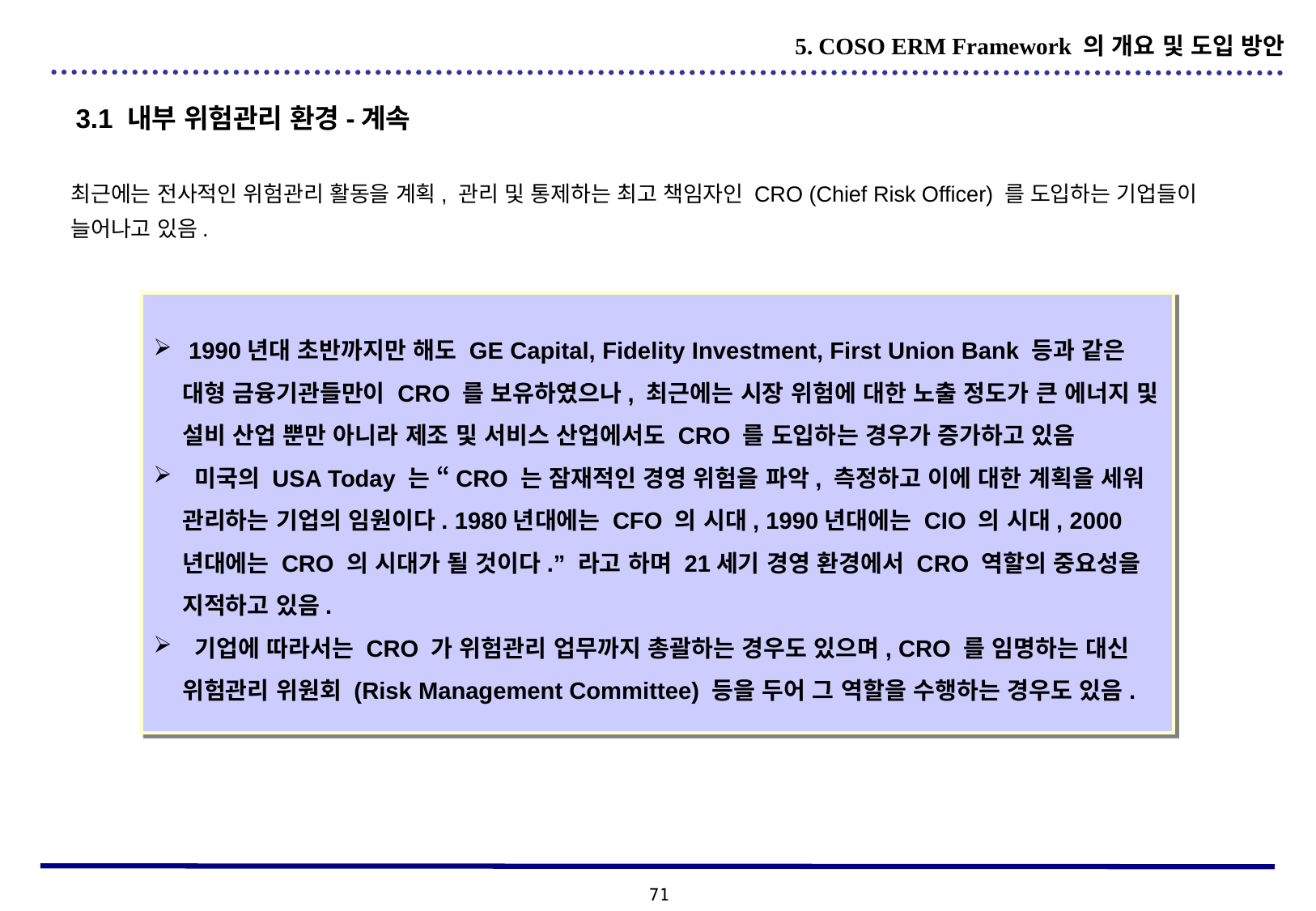

5. COSO ERM Framework 의 개요 및 도입 방안
3.1 내부 위험관리 환경-계속
최근에는 전사적인 위험관리 활동을 계획, 관리 및 통제하는 최고 책임자인 CRO (Chief Risk Officer) 를 도입하는 기업들이 늘어나고 있음.
 1990년대 초반까지만 해도 GE Capital, Fidelity Investment, First Union Bank 등과 같은 대형 금융기관들만이 CRO 를 보유하였으나, 최근에는 시장 위험에 대한 노출 정도가 큰 에너지 및 설비 산업 뿐만 아니라 제조 및 서비스 산업에서도 CRO 를 도입하는 경우가 증가하고 있음
 미국의 USA Today 는 “CRO 는 잠재적인 경영 위험을 파악, 측정하고 이에 대한 계획을 세워 관리하는 기업의 임원이다. 1980년대에는 CFO 의 시대, 1990년대에는 CIO 의 시대, 2000년대에는 CRO 의 시대가 될 것이다.” 라고 하며 21세기 경영 환경에서 CRO 역할의 중요성을 지적하고 있음.
 기업에 따라서는 CRO 가 위험관리 업무까지 총괄하는 경우도 있으며, CRO 를 임명하는 대신 위험관리 위원회 (Risk Management Committee) 등을 두어 그 역할을 수행하는 경우도 있음.